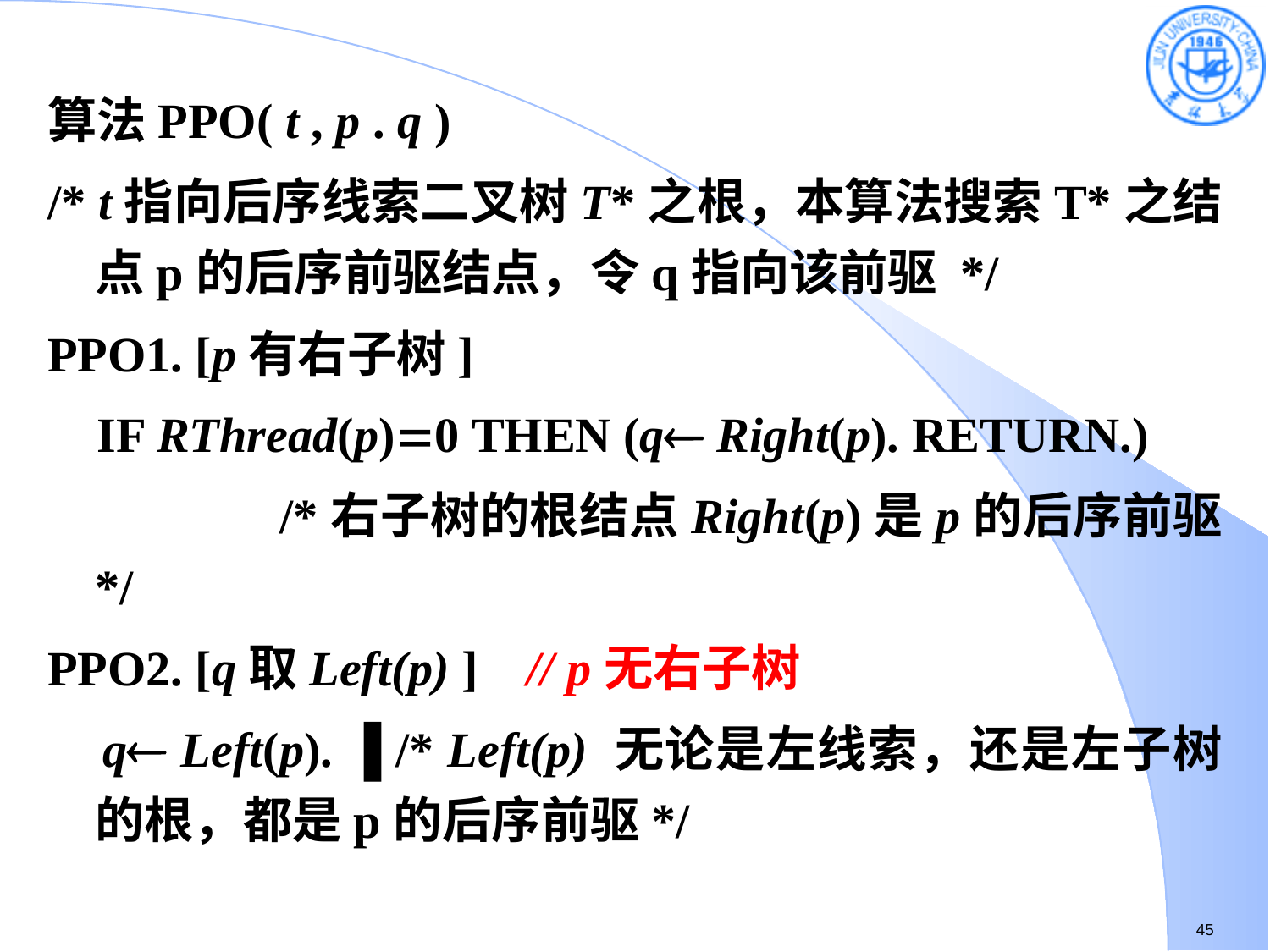

算法PPO( t , p . q )
/* t指向后序线索二叉树T*之根，本算法搜索T*之结点p的后序前驱结点，令q指向该前驱 */
PPO1. [p有右子树]
    IF RThread(p)=0 THEN (q← Right(p). RETURN.)
                  /*右子树的根结点Right(p)是p的后序前驱 */
PPO2. [q取Left(p) ]    // p无右子树
    q← Left(p). ▐ /* Left(p) 无论是左线索，还是左子树的根，都是p的后序前驱*/